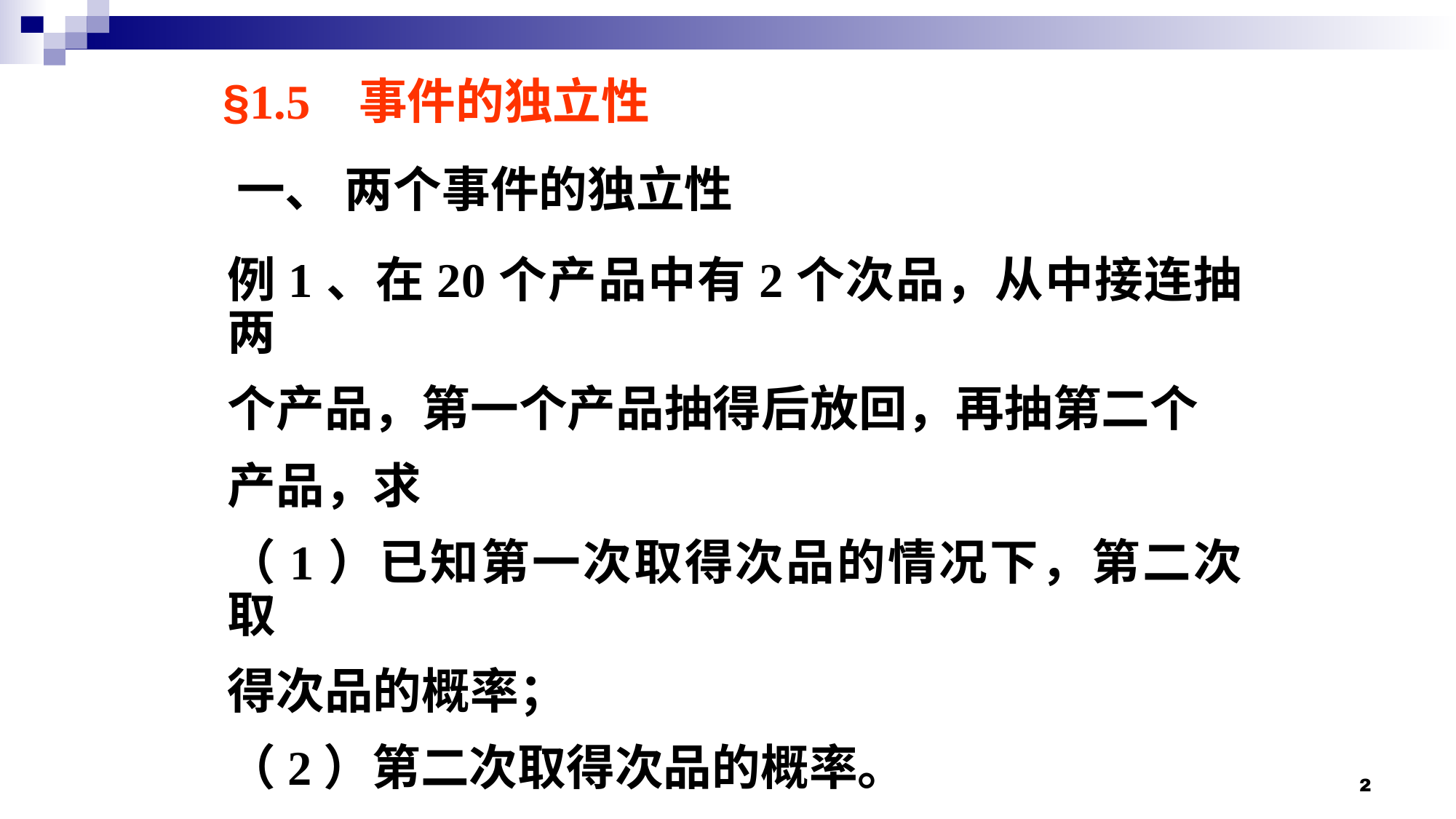

§1.5   事件的独立性
一、 两个事件的独立性
例1、在20个产品中有2个次品，从中接连抽两
个产品，第一个产品抽得后放回，再抽第二个
产品，求
（1）已知第一次取得次品的情况下，第二次取
得次品的概率；
（2）第二次取得次品的概率。
2